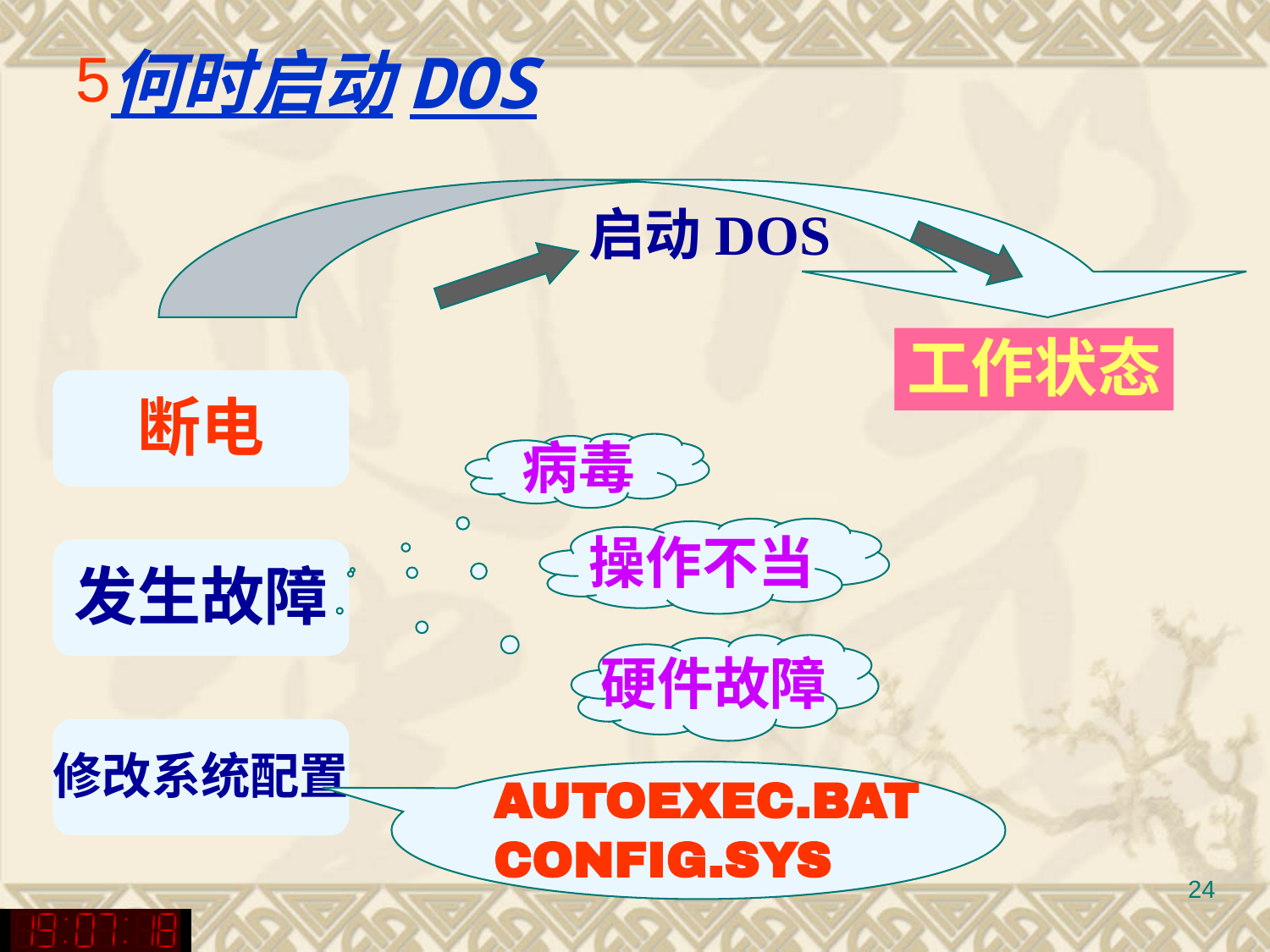

何时启动DOS

启动DOS

工作状态
断电
病毒
操作不当
发生故障
硬件故障
修改系统配置
AUTOEXEC.BAT
CONFIG.SYS
24